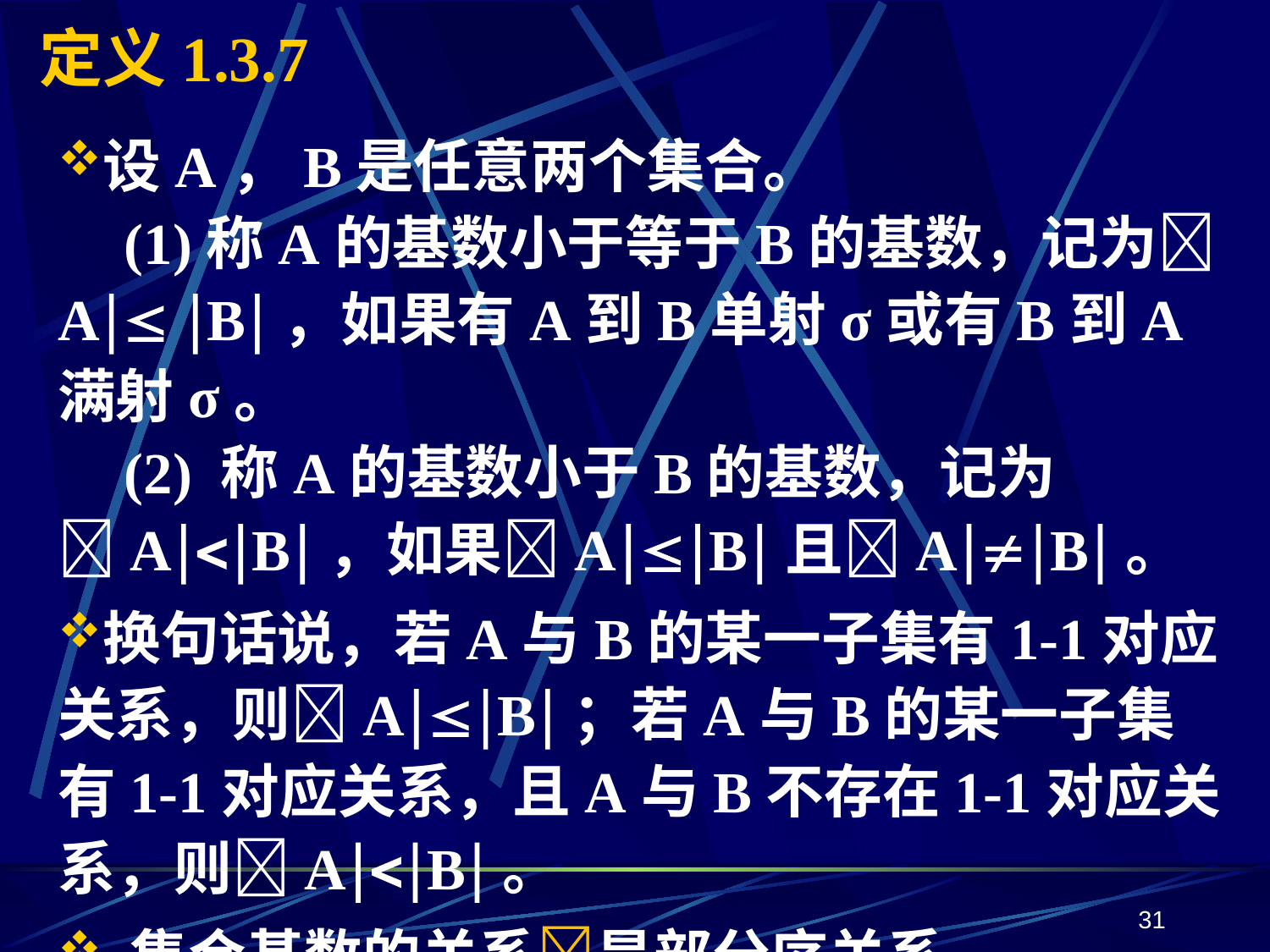

# 定义1.3.7
设A，B是任意两个集合。
    (1)称A的基数小于等于B的基数，记为|A|≤ |B|，如果有A到B单射σ或有B到A满射σ。
    (2) 称A的基数小于B的基数，记为|A|<|B|，如果|A|≤|B|且|A|≠|B|。
换句话说，若A与B的某一子集有1-1对应关系，则|A|≤|B|；若A与B的某一子集有1-1对应关系，且A与B不存在1-1对应关系，则|A|<|B|。
 集合基数的关系≤是部分序关系。

31